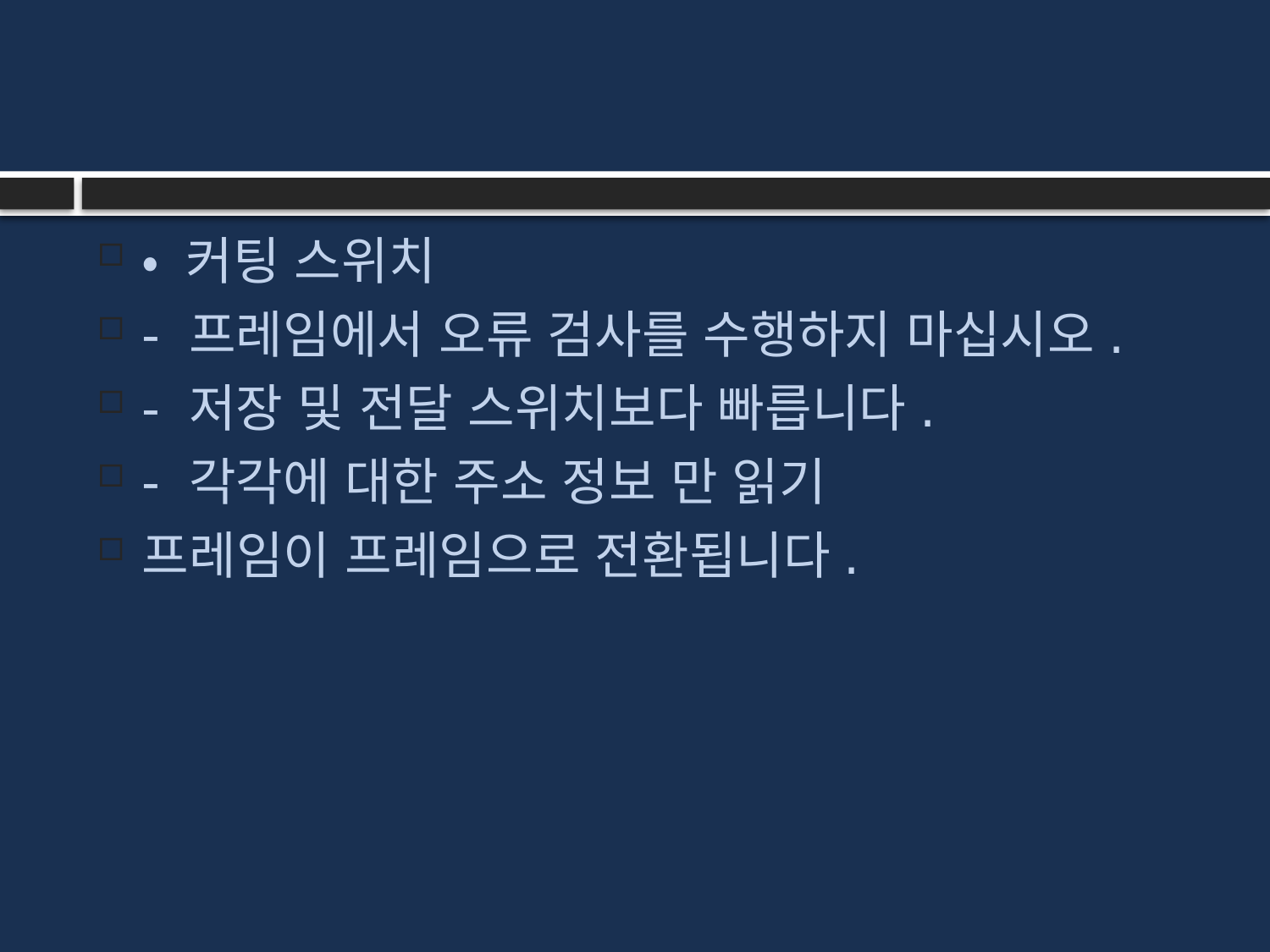

#
• 커팅 스위치
- 프레임에서 오류 검사를 수행하지 마십시오.
- 저장 및 전달 스위치보다 빠릅니다.
- 각각에 대한 주소 정보 만 읽기
프레임이 프레임으로 전환됩니다.